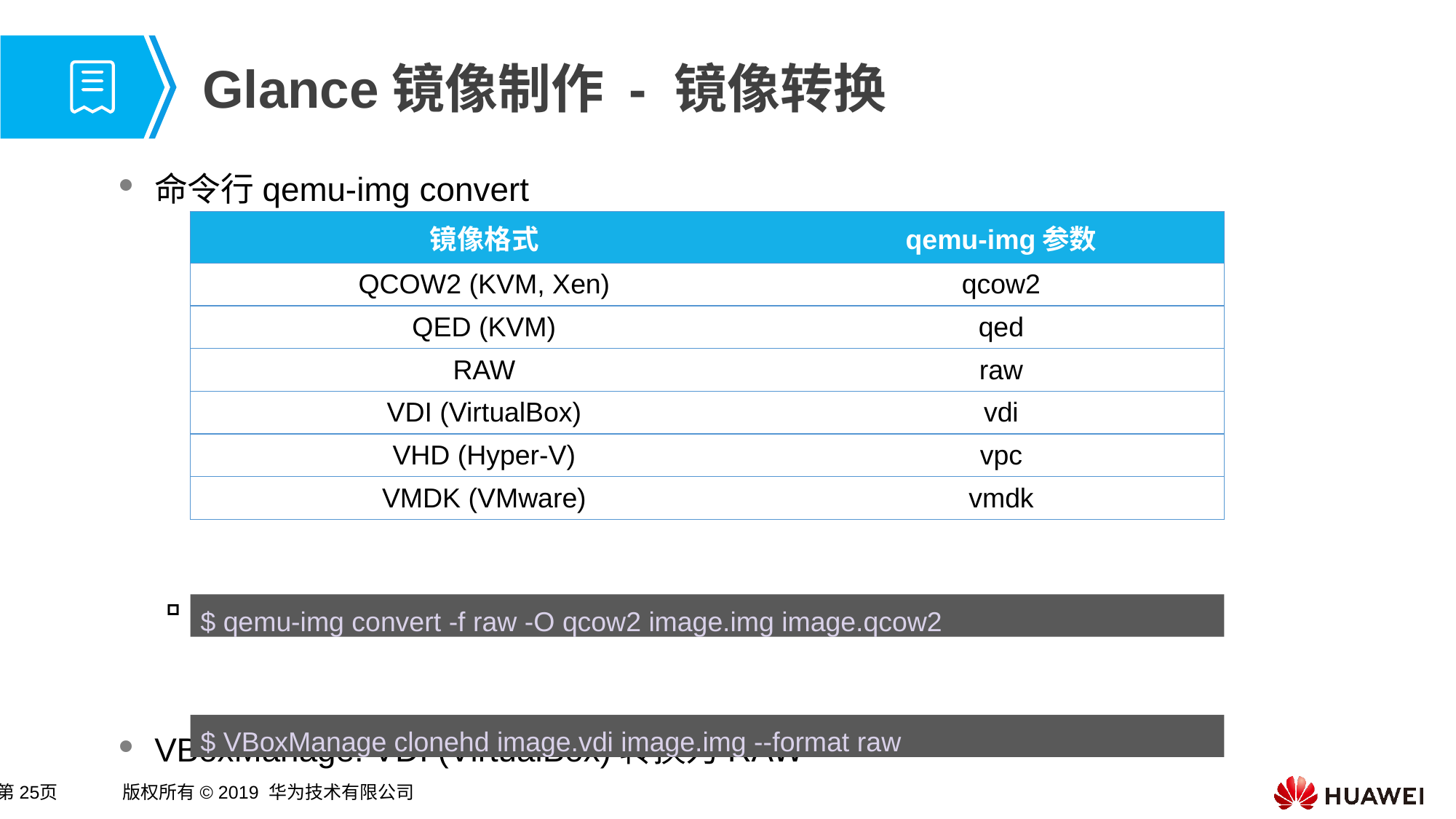

# Glance镜像制作 - 镜像转换
命令行qemu-img convert

示例：raw转换为qcow2

VBoxManage: VDI (VirtualBox)转换为RAW
| 镜像格式 | qemu-img参数 |
| --- | --- |
| QCOW2 (KVM, Xen) | qcow2 |
| QED (KVM) | qed |
| RAW | raw |
| VDI (VirtualBox) | vdi |
| VHD (Hyper-V) | vpc |
| VMDK (VMware) | vmdk |
$ qemu-img convert -f raw -O qcow2 image.img image.qcow2
$ VBoxManage clonehd image.vdi image.img --format raw